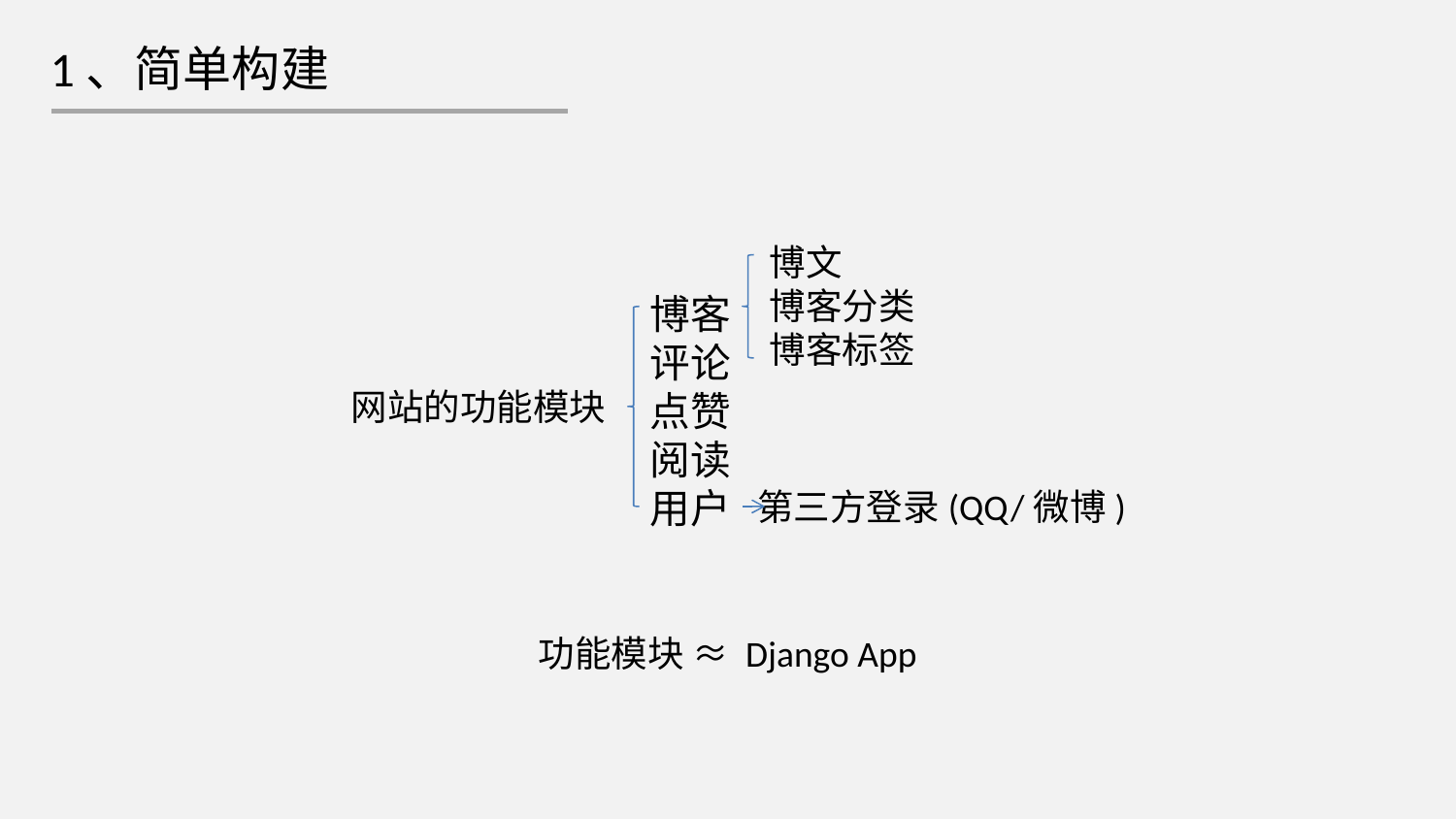

1、简单构建
博文
博客分类
博客标签

博客
评论
点赞
阅读
用户

网站的功能模块
第三方登录(QQ/微博)
功能模块 ≈ Django App